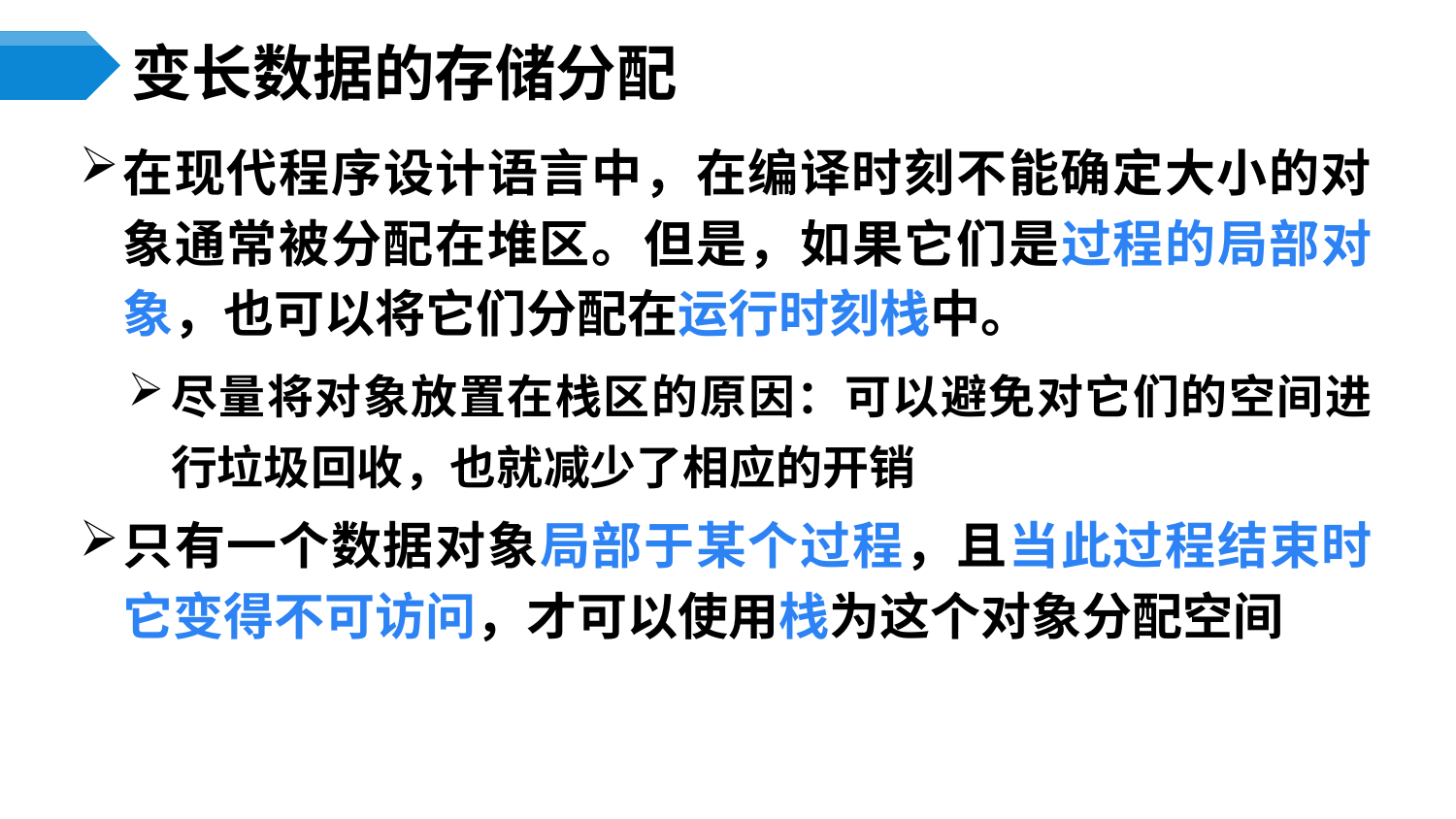

# 变长数据的存储分配
在现代程序设计语言中，在编译时刻不能确定大小的对象通常被分配在堆区。但是，如果它们是过程的局部对象，也可以将它们分配在运行时刻栈中。
尽量将对象放置在栈区的原因：可以避免对它们的空间进行垃圾回收，也就减少了相应的开销
只有一个数据对象局部于某个过程，且当此过程结束时它变得不可访问，才可以使用栈为这个对象分配空间